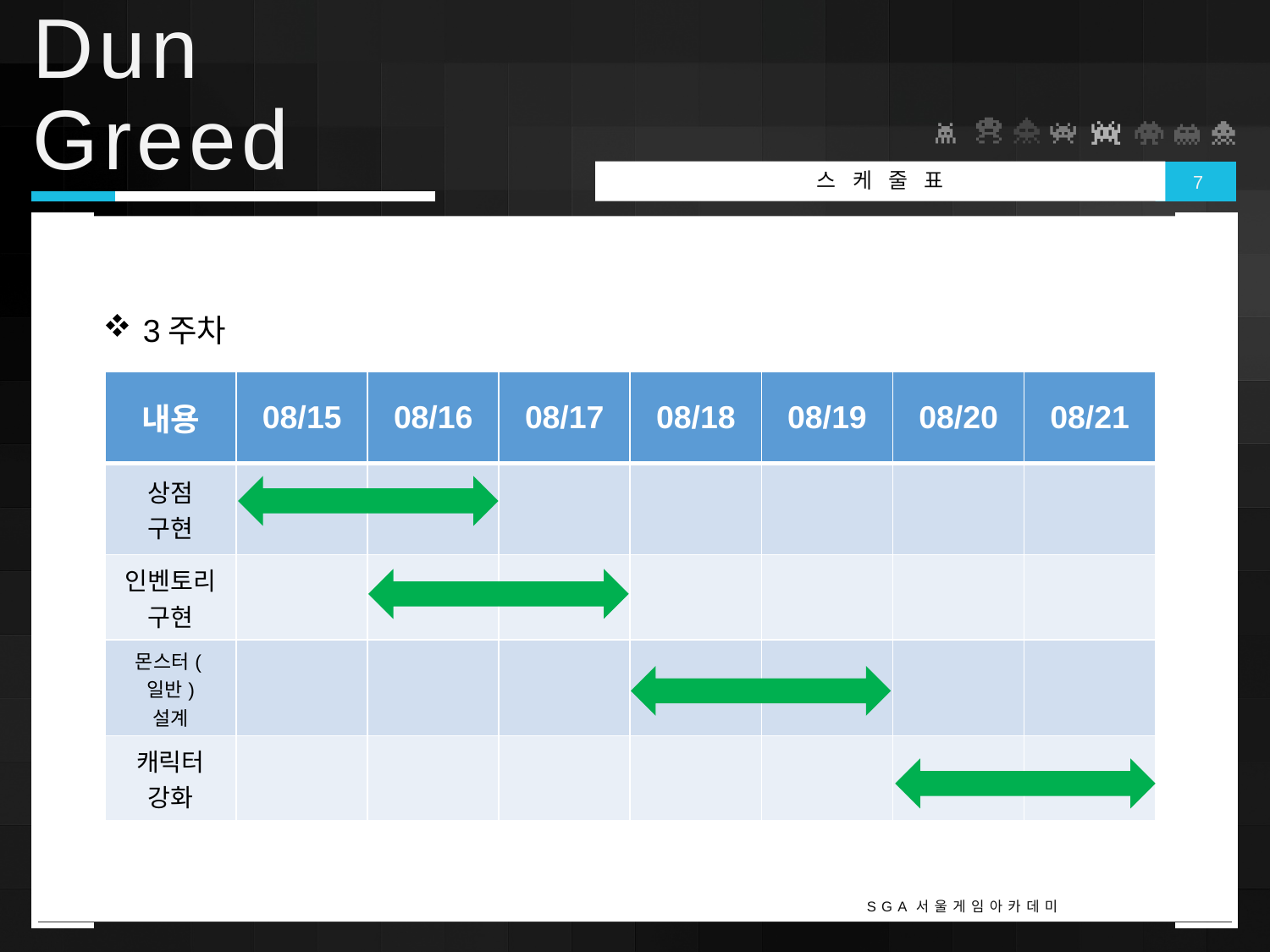

# Dun Greed
스 케 줄 표
7

3주차
| 내용 | 08/15 | 08/16 | 08/17 | 08/18 | 08/19 | 08/20 | 08/21 |
| --- | --- | --- | --- | --- | --- | --- | --- |
| 상점 구현 |  |  |  |  |  |  |  |
| 인벤토리 구현 |  |  |  |  |  |  |  |
| 몬스터(일반) 설계 |  |  |  |  |  |  |  |
| 캐릭터 강화 |  |  |  |  |  |  |  |

SGA서울게임아카데미